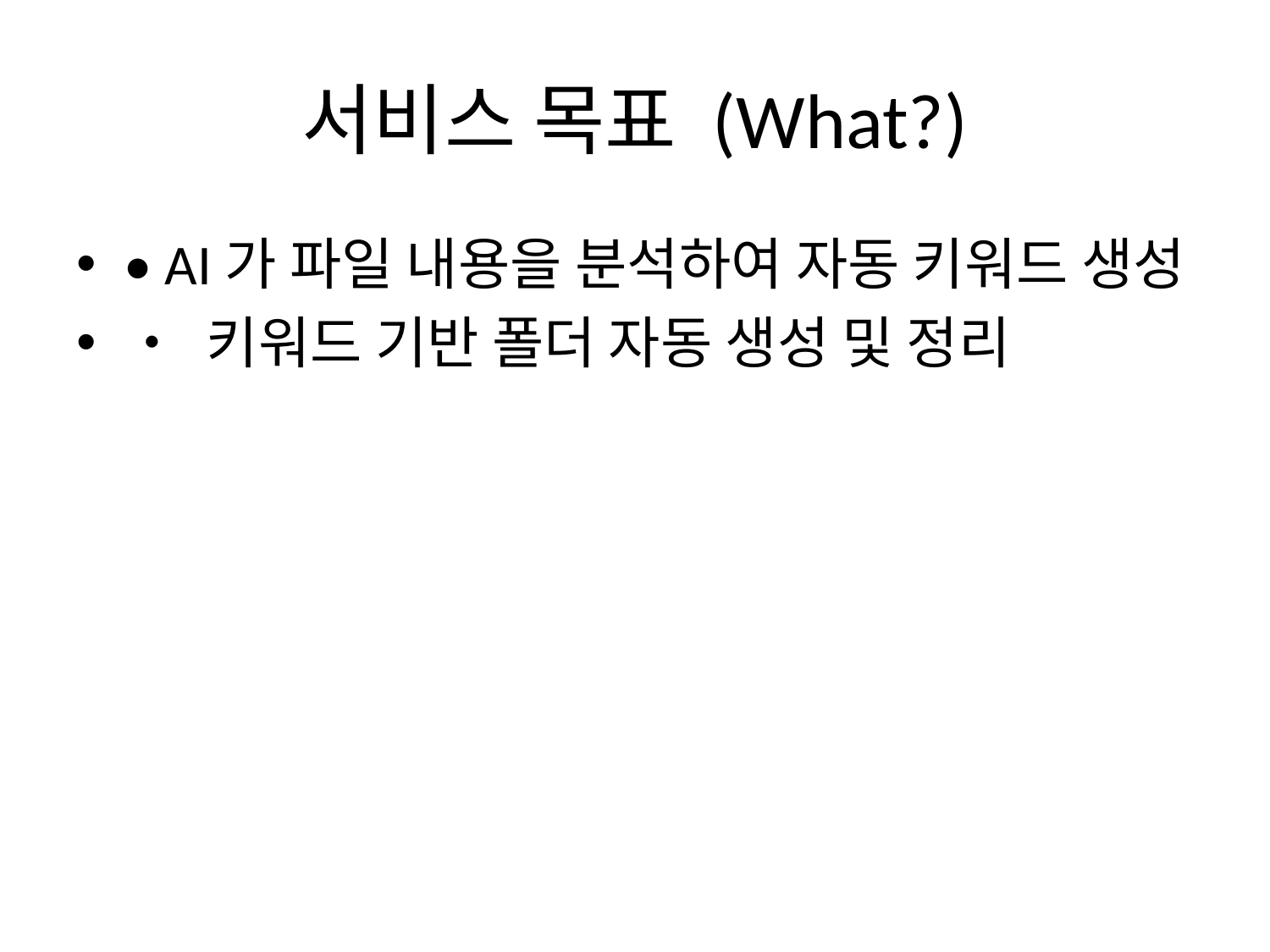

# 서비스 목표 (What?)
• AI가 파일 내용을 분석하여 자동 키워드 생성
• 키워드 기반 폴더 자동 생성 및 정리